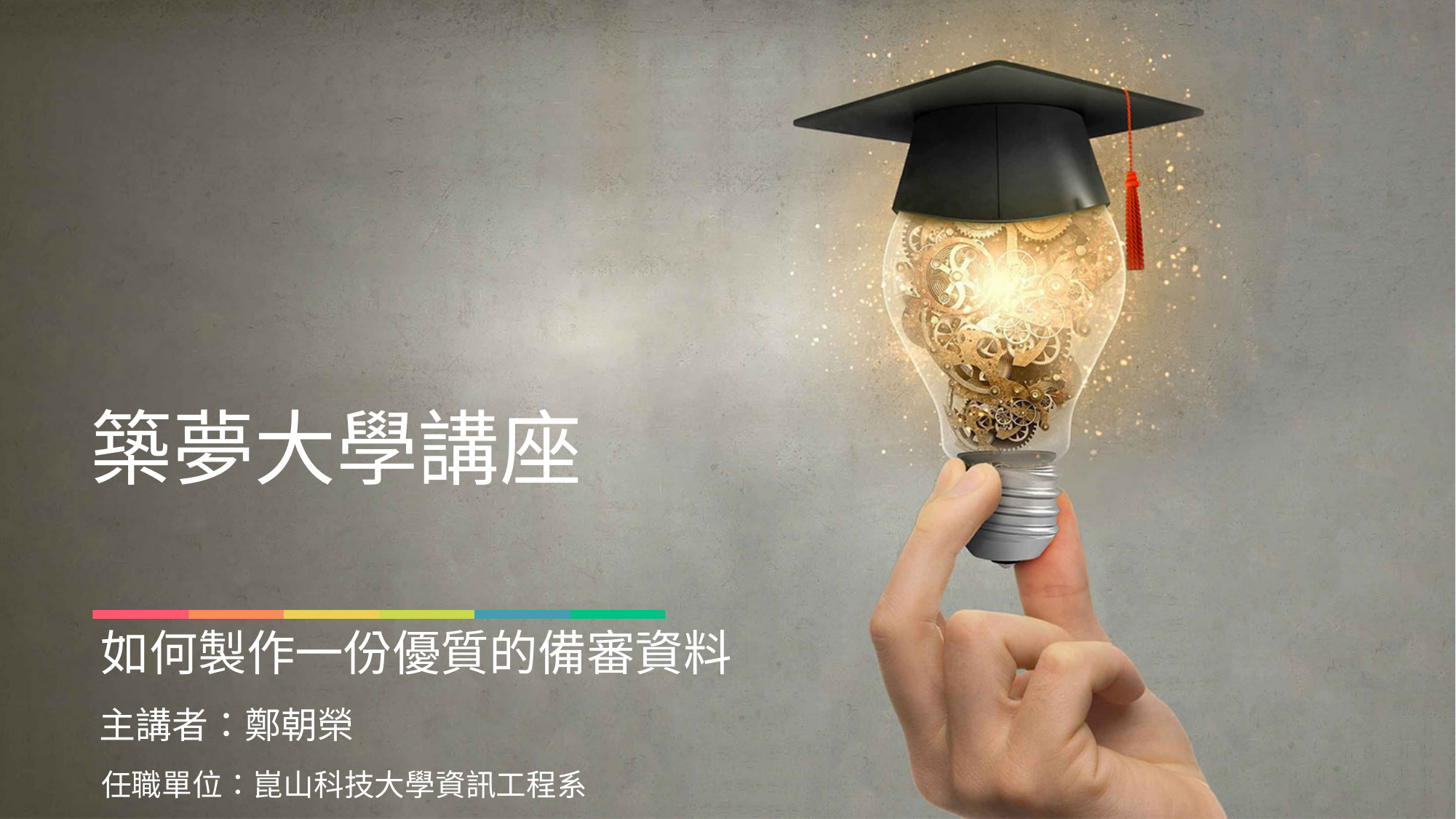

築夢大學講座
如何製作一份優質的備審資料

主講者：鄭朝榮
任職單位：崑山科技大學資訊工程系